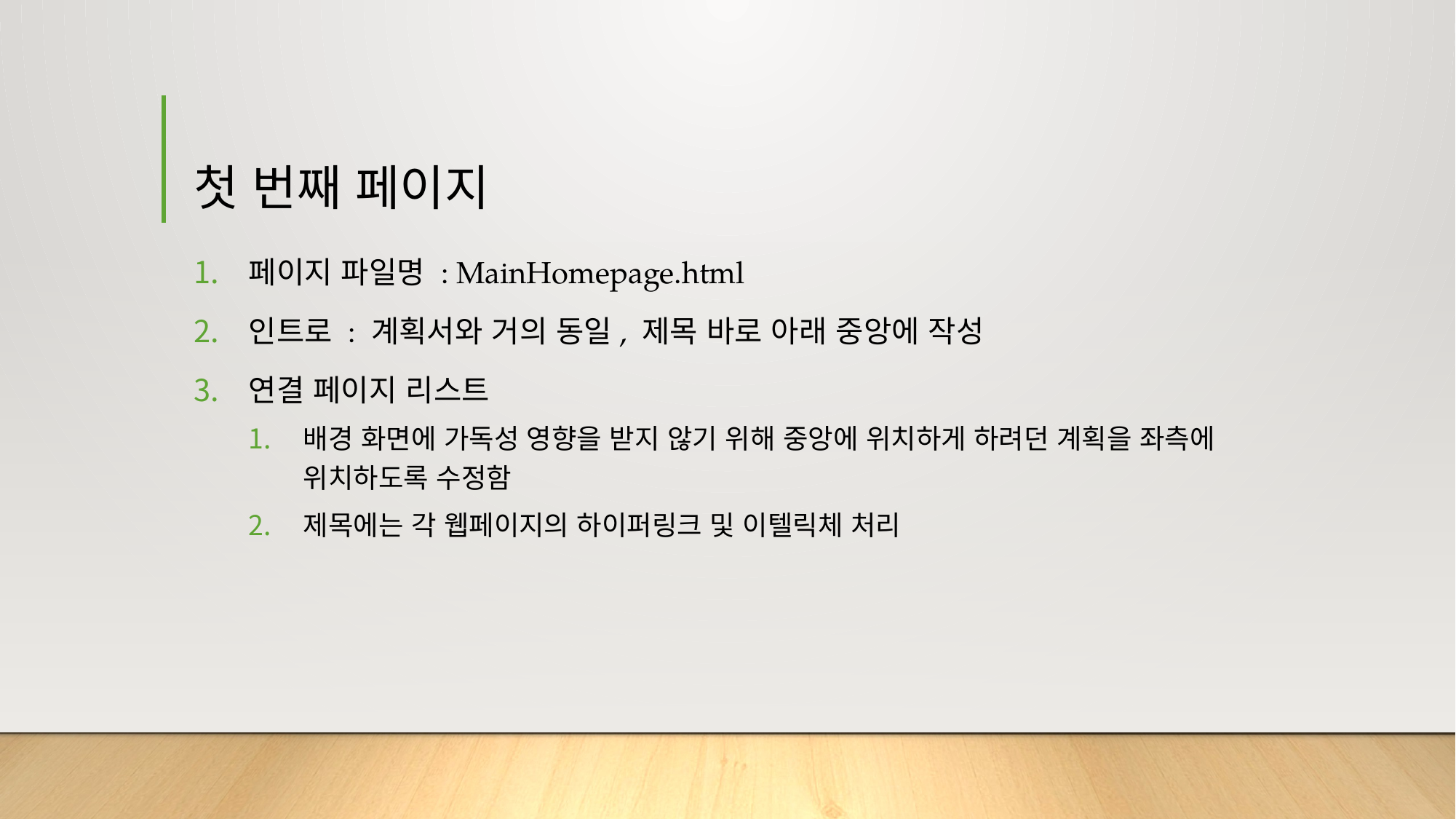

# 첫 번째 페이지
페이지 파일명 : MainHomepage.html
인트로 : 계획서와 거의 동일, 제목 바로 아래 중앙에 작성
연결 페이지 리스트
배경 화면에 가독성 영향을 받지 않기 위해 중앙에 위치하게 하려던 계획을 좌측에 위치하도록 수정함
제목에는 각 웹페이지의 하이퍼링크 및 이텔릭체 처리